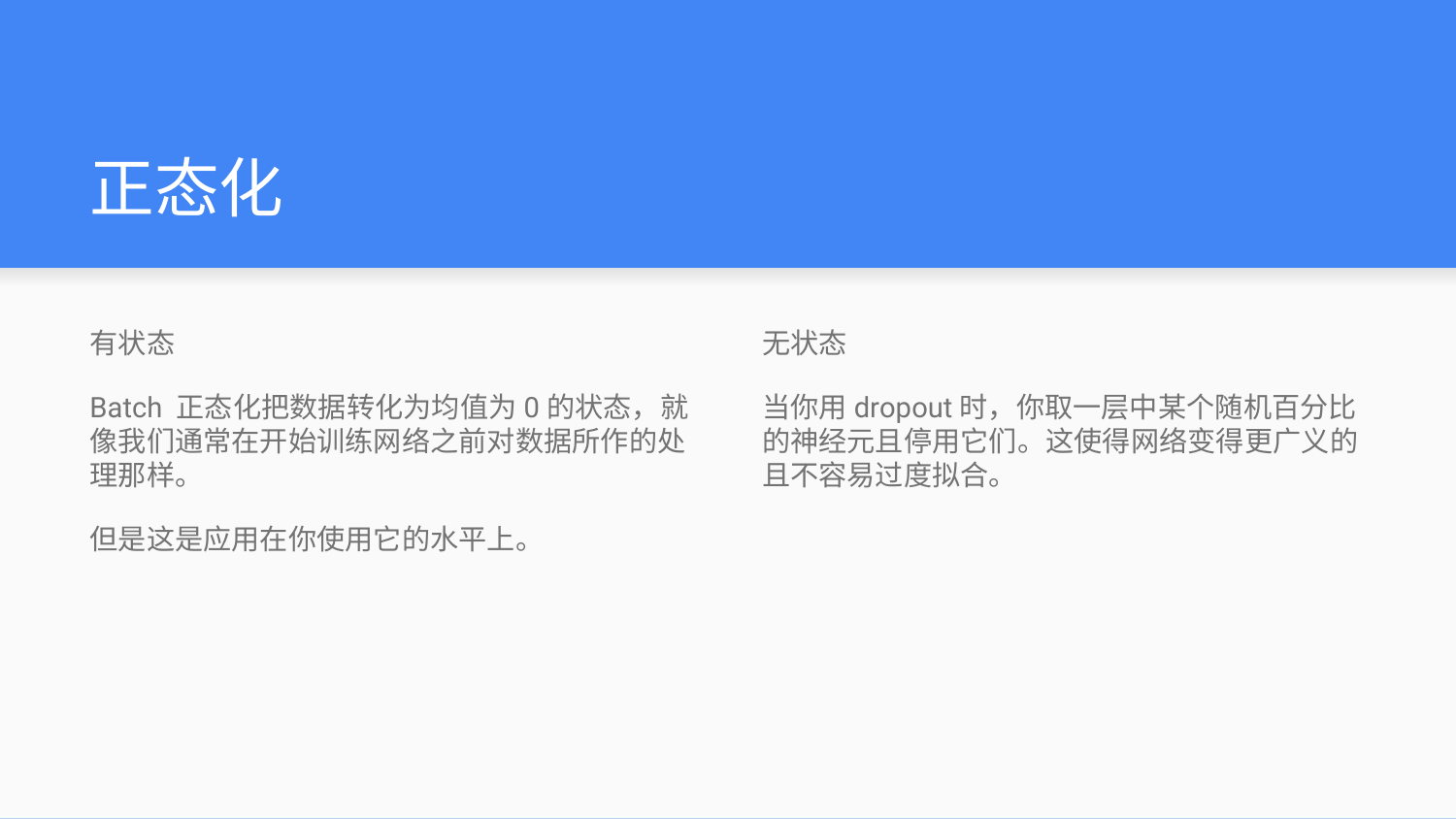

# 正态化
有状态
Batch 正态化把数据转化为均值为0的状态，就像我们通常在开始训练网络之前对数据所作的处理那样。
但是这是应用在你使用它的水平上。
无状态
当你用dropout时，你取一层中某个随机百分比的神经元且停用它们。这使得网络变得更广义的且不容易过度拟合。